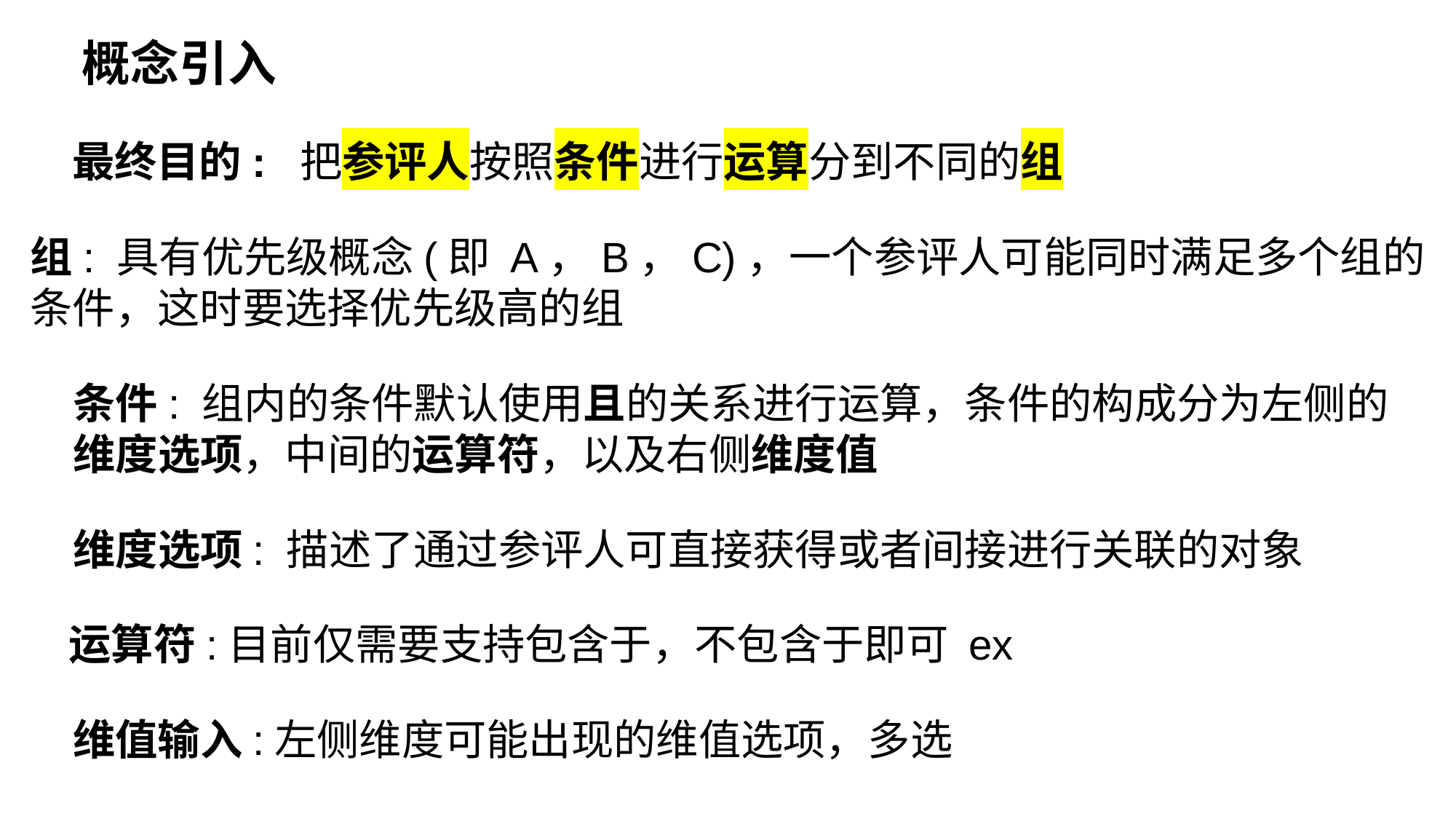

概念引入
最终目的:  把参评人按照条件进行运算分到不同的组
组: 具有优先级概念(即 A，B，C)，一个参评人可能同时满足多个组的
条件，这时要选择优先级高的组
条件: 组内的条件默认使用且的关系进行运算，条件的构成分为左侧的
维度选项，中间的运算符，以及右侧维度值
维度选项: 描述了通过参评人可直接获得或者间接进行关联的对象
运算符:目前仅需要支持包含于，不包含于即可 ex
维值输入:左侧维度可能出现的维值选项，多选